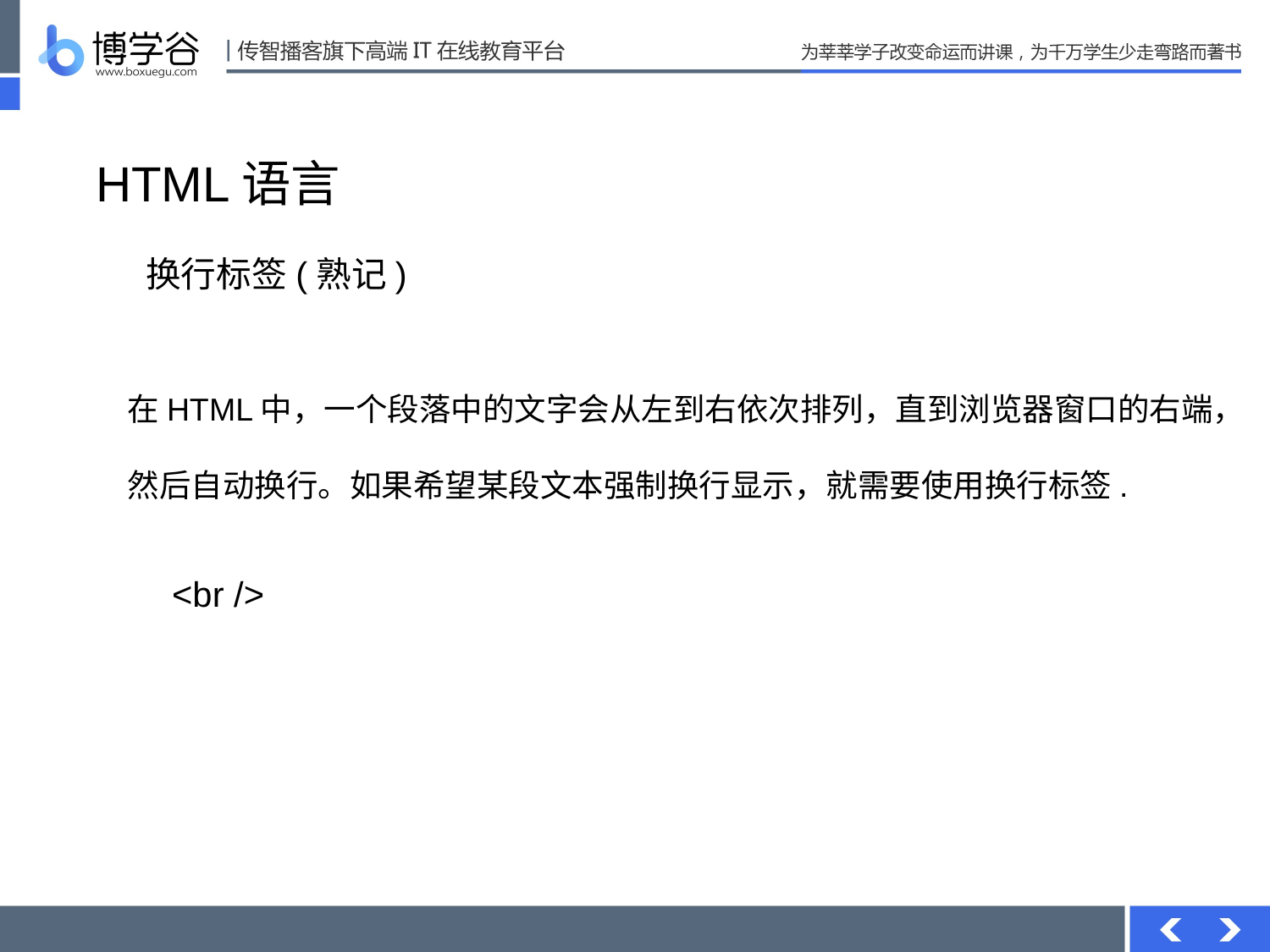

HTML语言
换行标签(熟记)
在HTML中，一个段落中的文字会从左到右依次排列，直到浏览器窗口的右端，
然后自动换行。如果希望某段文本强制换行显示，就需要使用换行标签.
<br />